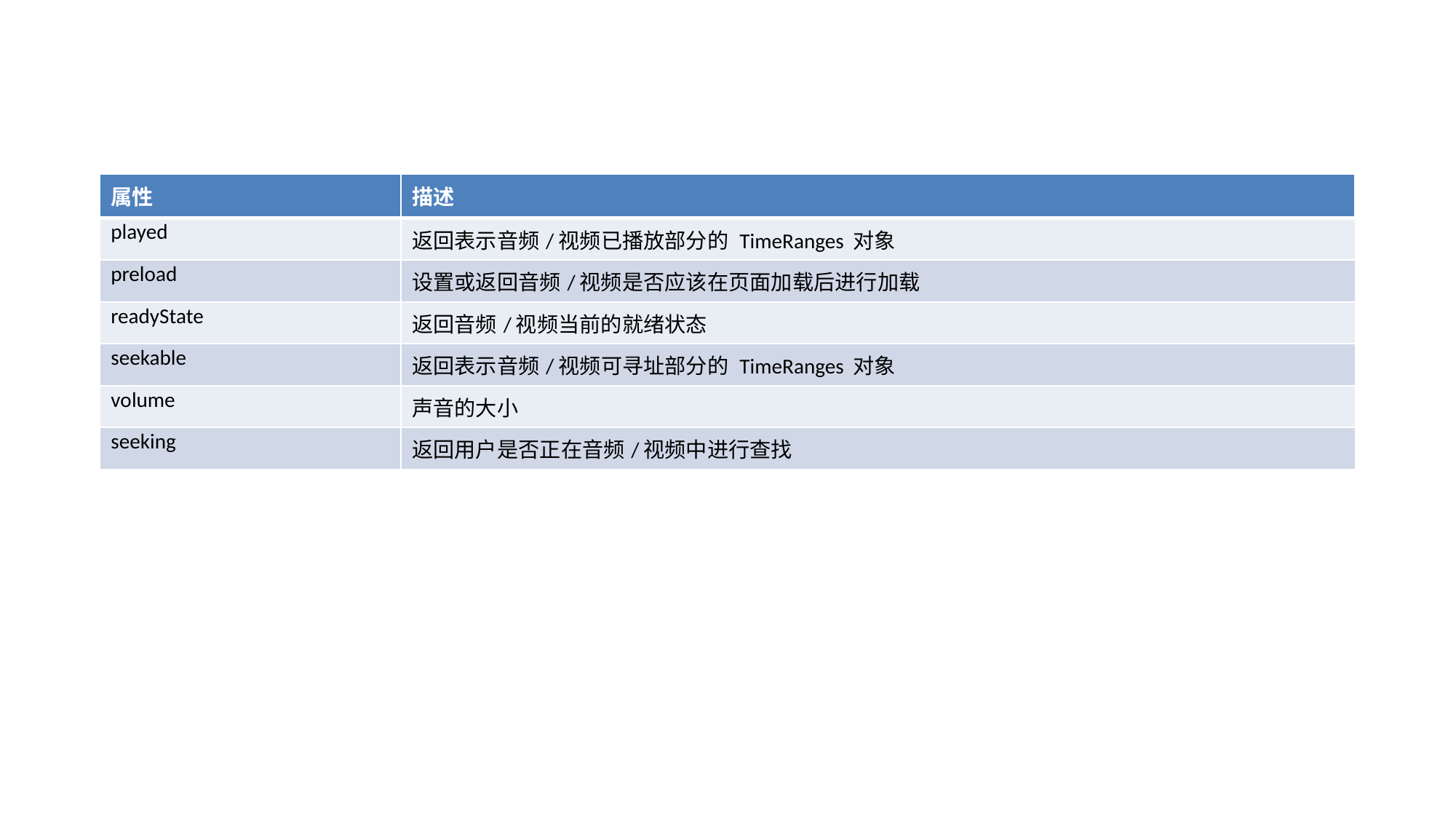

| 属性 | 描述 |
| --- | --- |
| played | 返回表示音频/视频已播放部分的 TimeRanges 对象 |
| --- | --- |
| preload | 设置或返回音频/视频是否应该在页面加载后进行加载 |
| readyState | 返回音频/视频当前的就绪状态 |
| seekable | 返回表示音频/视频可寻址部分的 TimeRanges 对象 |
| volume | 声音的大小 |
| seeking | 返回用户是否正在音频/视频中进行查找 |